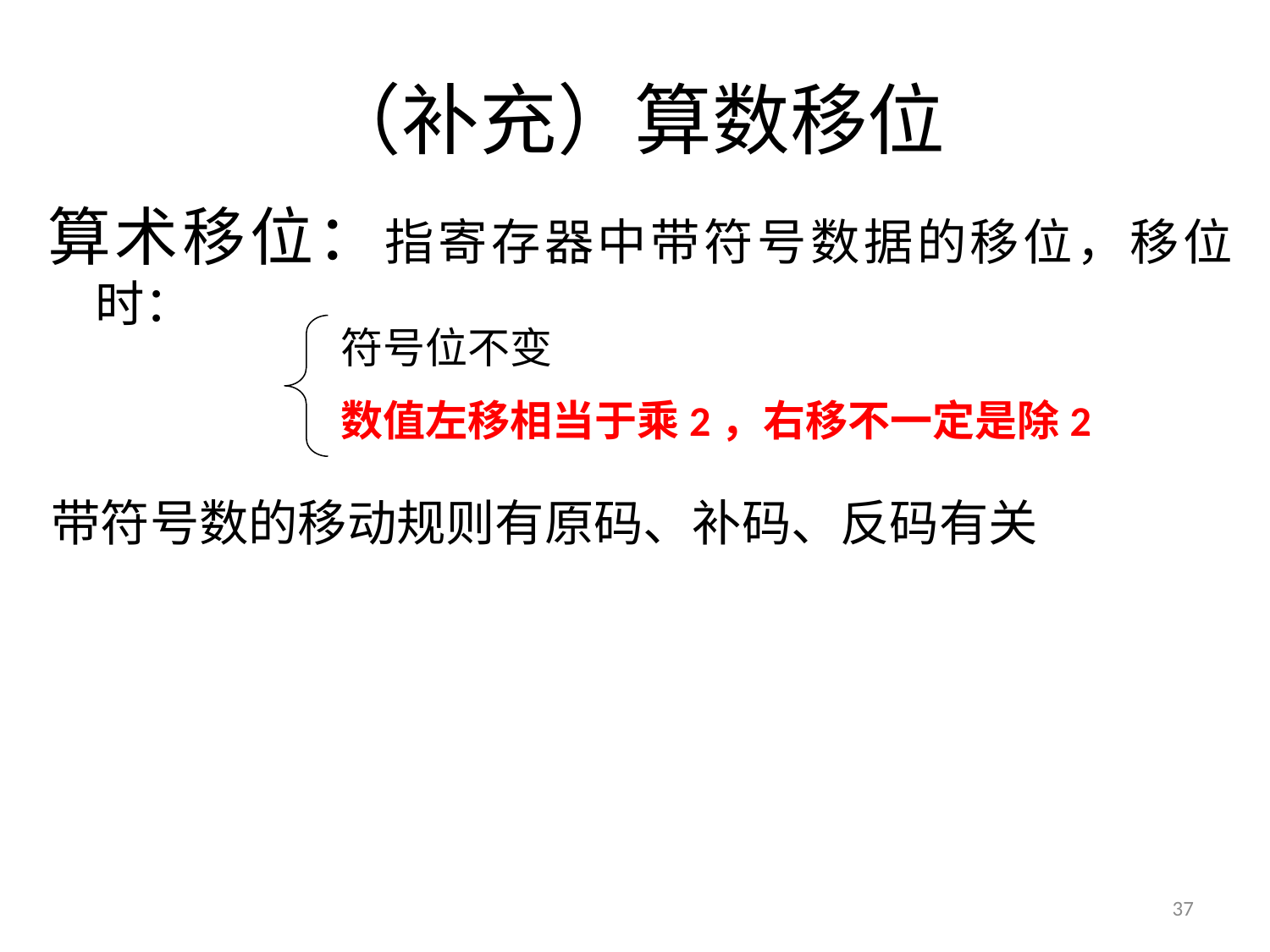

# （补充）算数移位
算术移位：指寄存器中带符号数据的移位，移位时：

符号位不变
数值左移相当于乘2，右移不一定是除2
带符号数的移动规则有原码、补码、反码有关
37